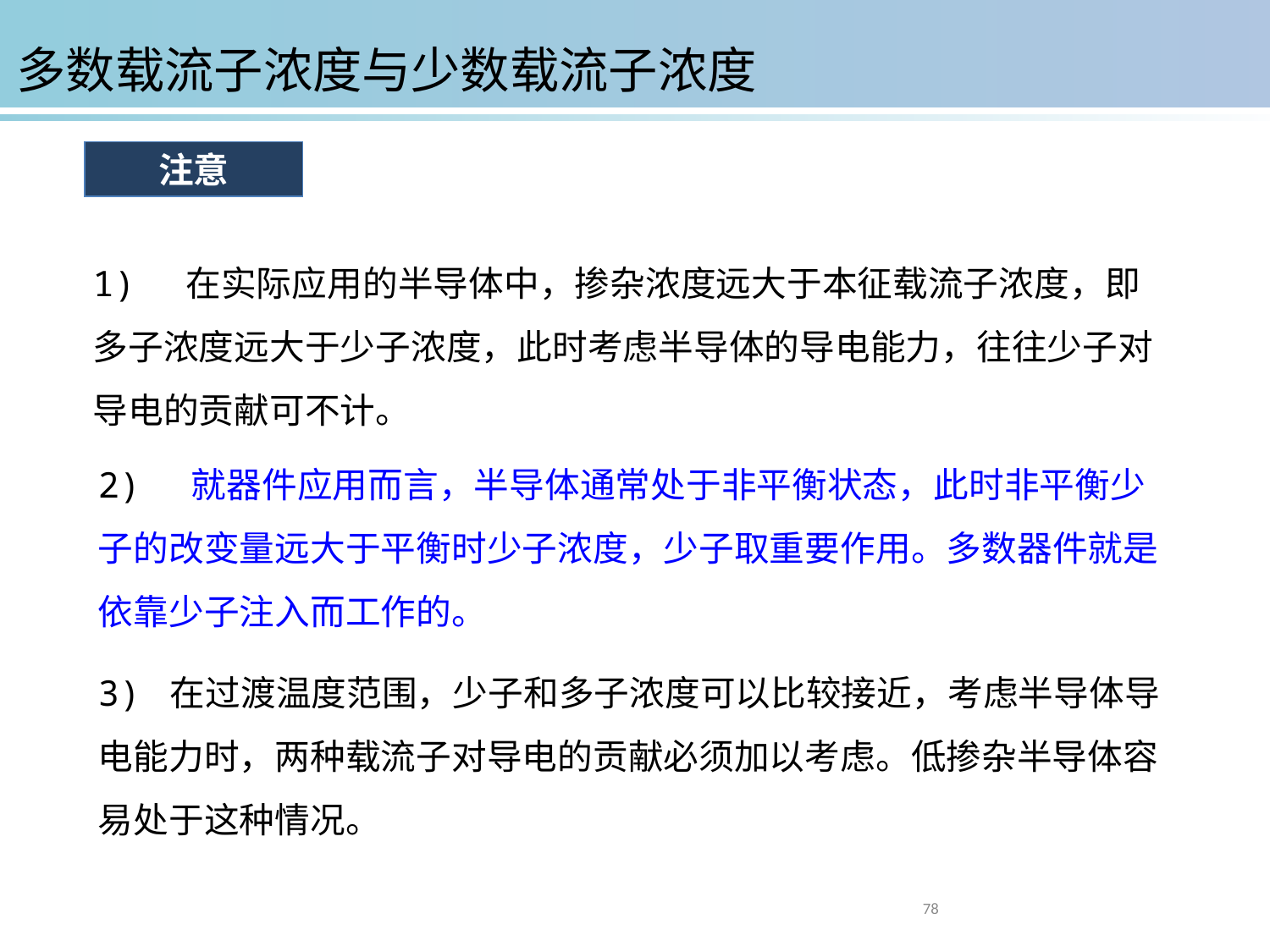

多数载流子浓度与少数载流子浓度
注意
1)  在实际应用的半导体中，掺杂浓度远大于本征载流子浓度，即多子浓度远大于少子浓度，此时考虑半导体的导电能力，往往少子对导电的贡献可不计。
2)  就器件应用而言，半导体通常处于非平衡状态，此时非平衡少子的改变量远大于平衡时少子浓度，少子取重要作用。多数器件就是依靠少子注入而工作的。
3) 在过渡温度范围，少子和多子浓度可以比较接近，考虑半导体导电能力时，两种载流子对导电的贡献必须加以考虑。低掺杂半导体容易处于这种情况。
78